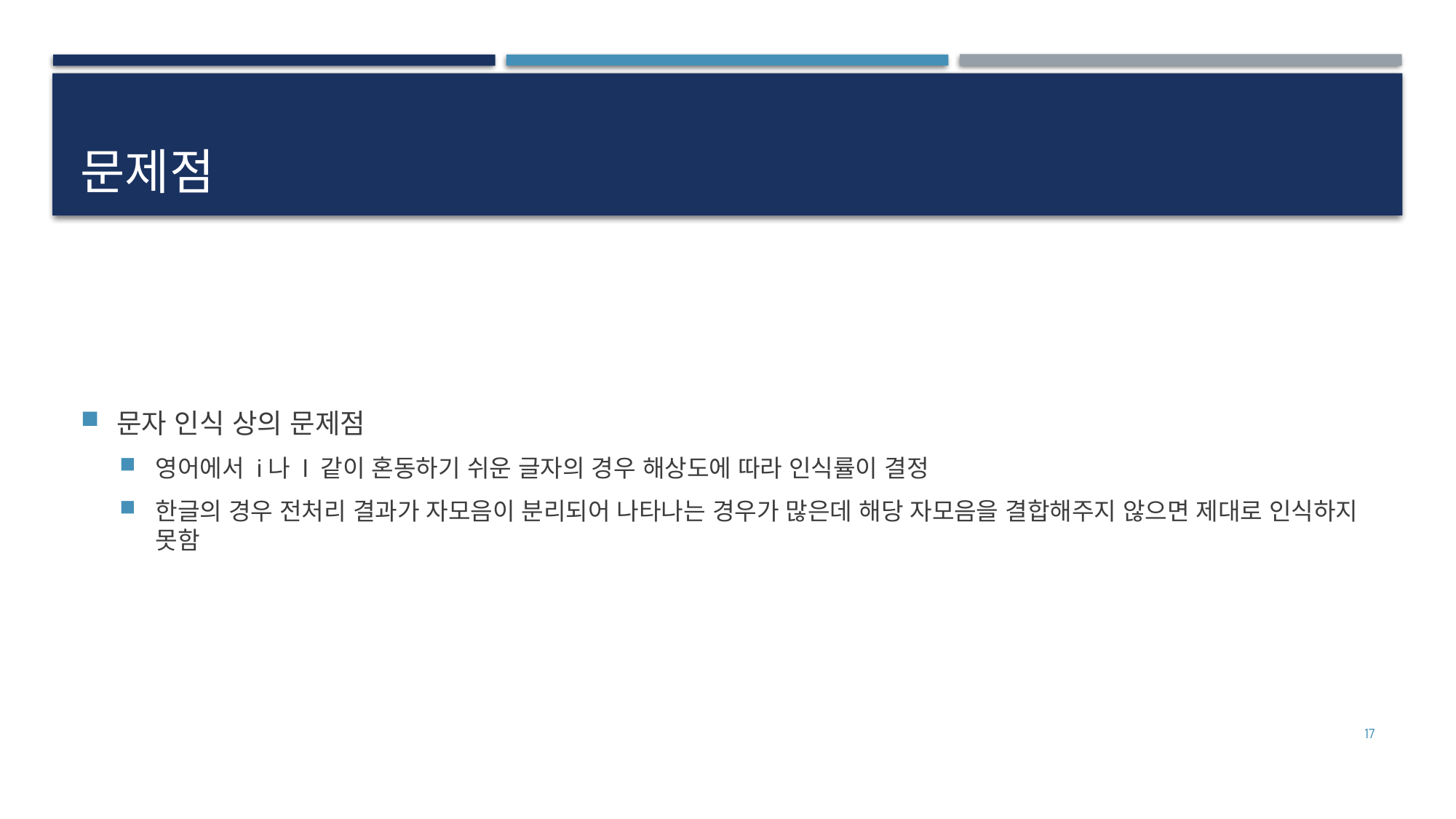

# 문제점
문자 인식 상의 문제점
영어에서 i나 l 같이 혼동하기 쉬운 글자의 경우 해상도에 따라 인식률이 결정
한글의 경우 전처리 결과가 자모음이 분리되어 나타나는 경우가 많은데 해당 자모음을 결합해주지 않으면 제대로 인식하지 못함
17